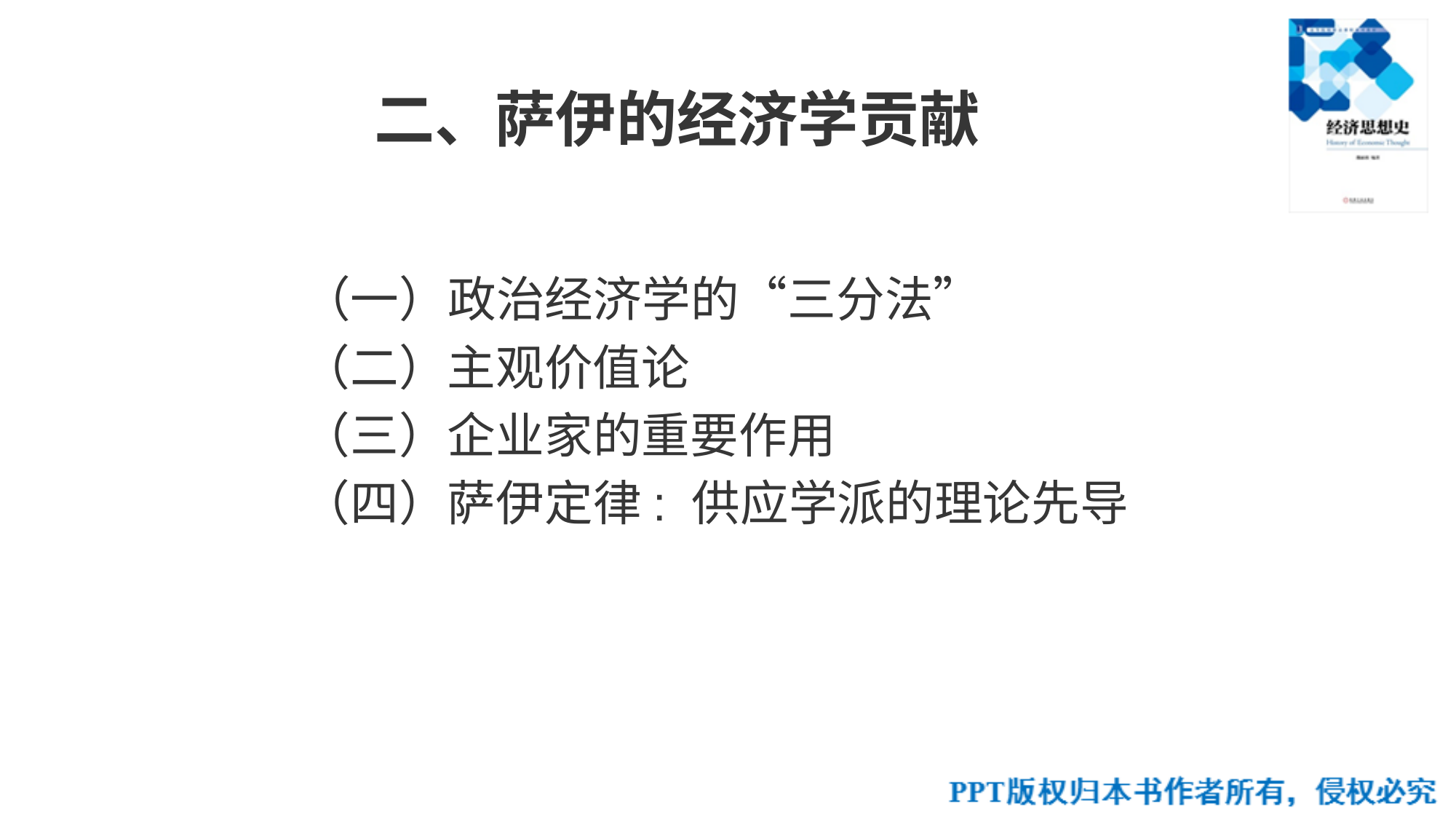

# 二、萨伊的经济学贡献
   （一）政治经济学的“三分法”
   （二）主观价值论
   （三）企业家的重要作用
   （四）萨伊定律: 供应学派的理论先导